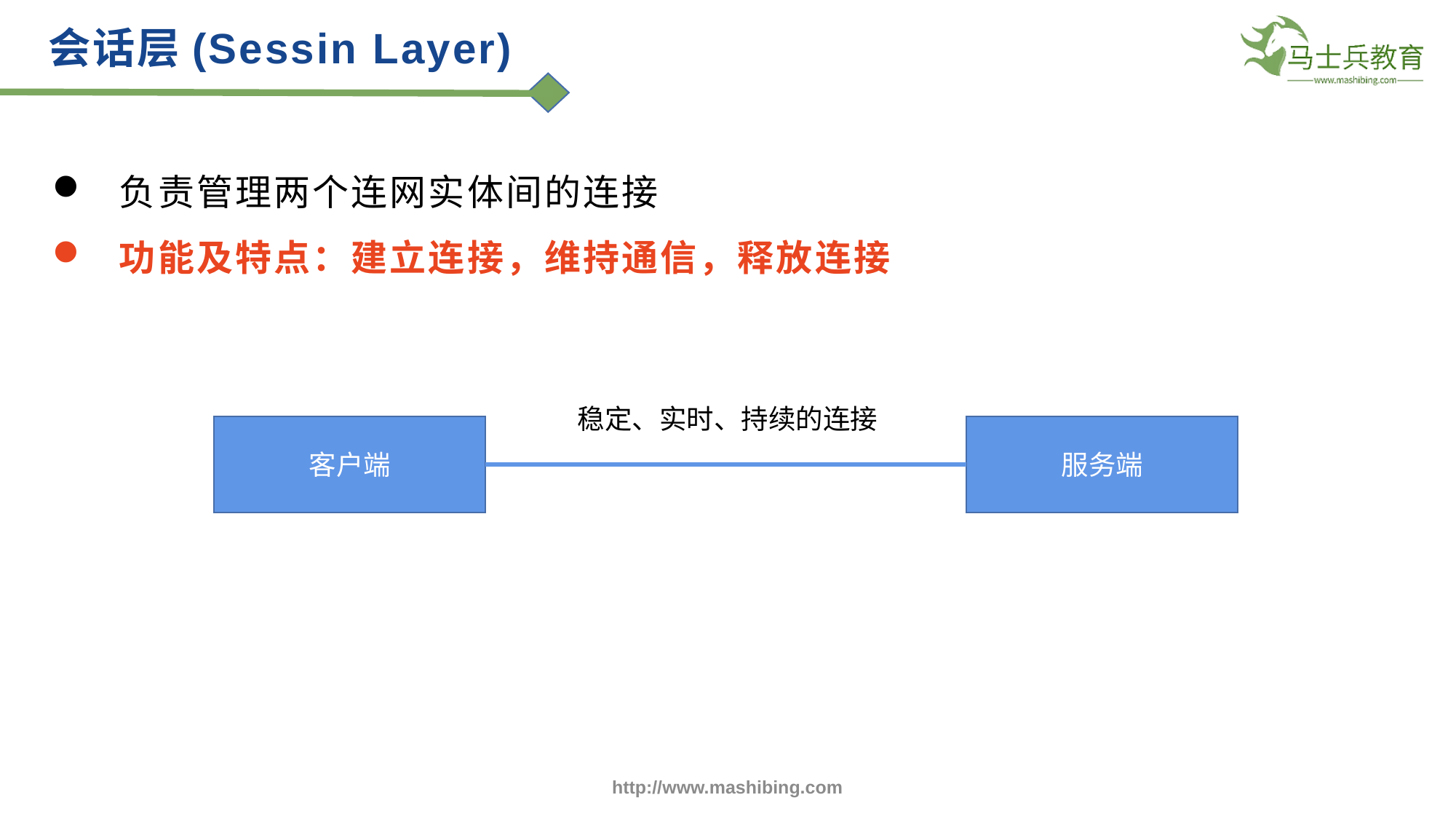

会话层(Sessin Layer)
负责管理两个连网实体间的连接
功能及特点：建立连接，维持通信，释放连接

稳定、实时、持续的连接
客户端
服务端